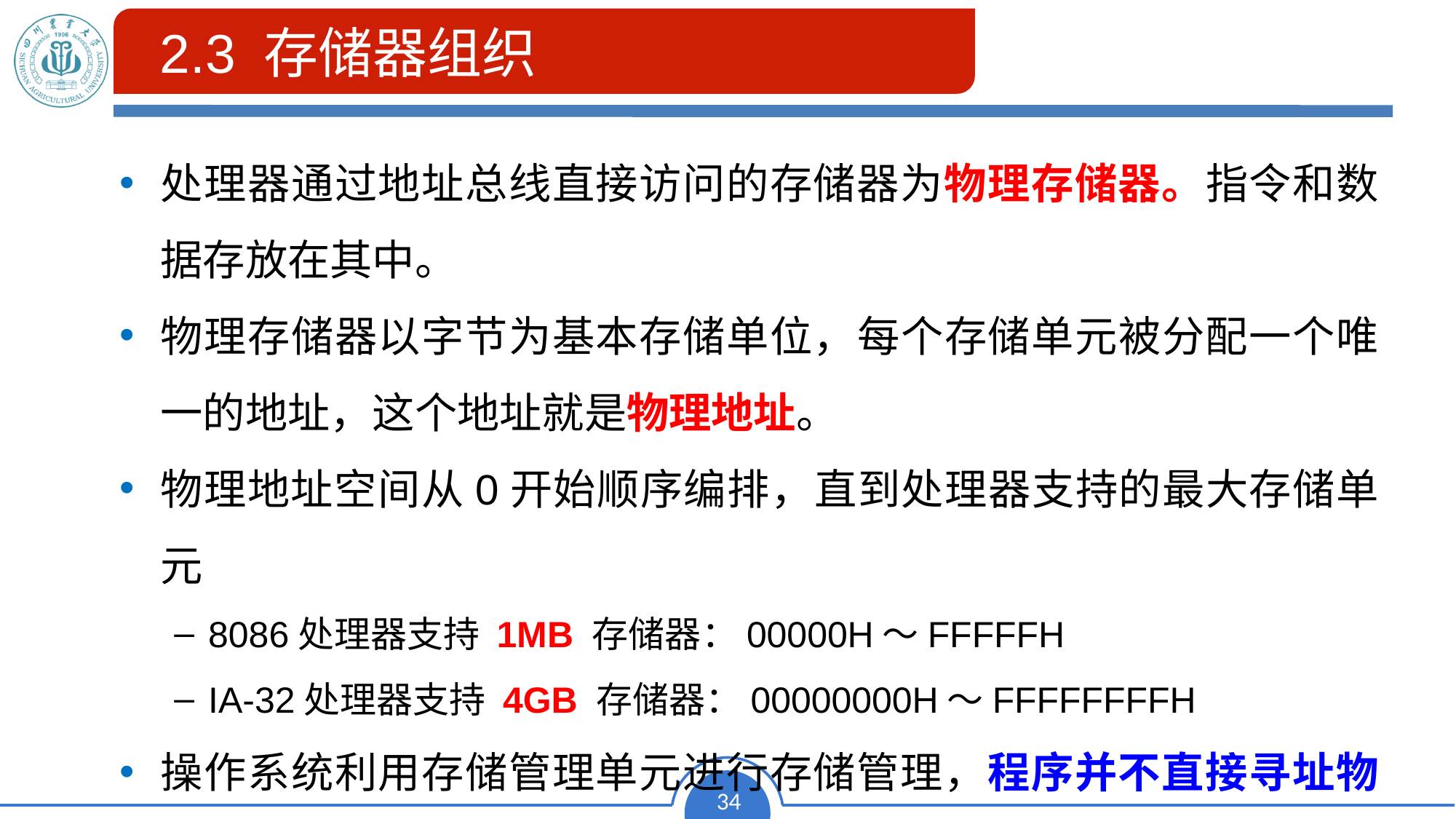

2.3 存储器组织
# 2.3 存储器组织
处理器通过地址总线直接访问的存储器为物理存储器。指令和数据存放在其中。
物理存储器以字节为基本存储单位，每个存储单元被分配一个唯一的地址，这个地址就是物理地址。
物理地址空间从0开始顺序编排，直到处理器支持的最大存储单元
8086处理器支持 1MB 存储器：00000H～FFFFFH
IA-32处理器支持 4GB 存储器：00000000H～FFFFFFFFH
操作系统利用存储管理单元进行存储管理，程序并不直接寻址物理存储器。